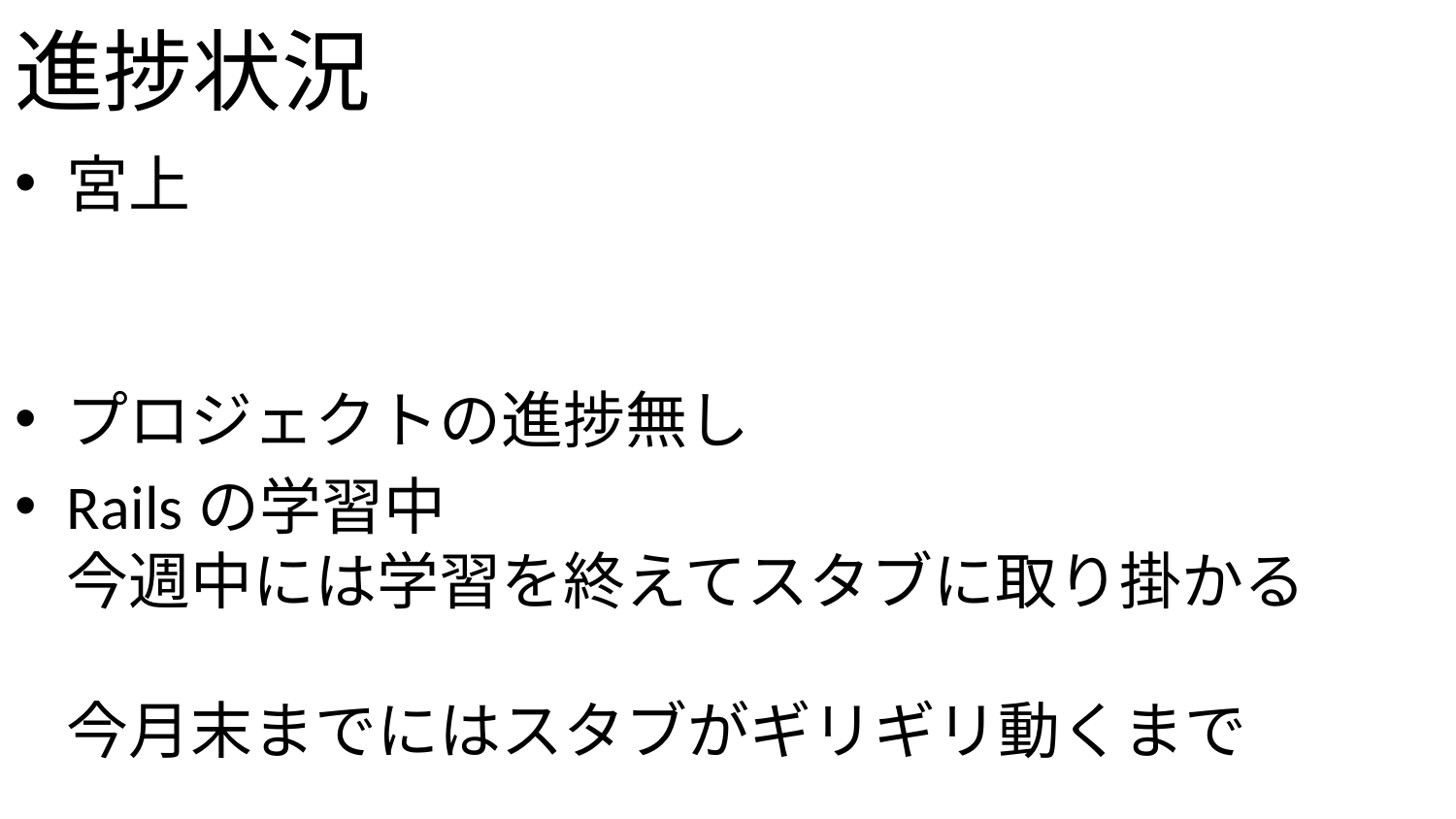

# 進捗状況
宮上
プロジェクトの進捗無し
Railsの学習中
今週中には学習を終えてスタブに取り掛かる
今月末までにはスタブがギリギリ動くまで